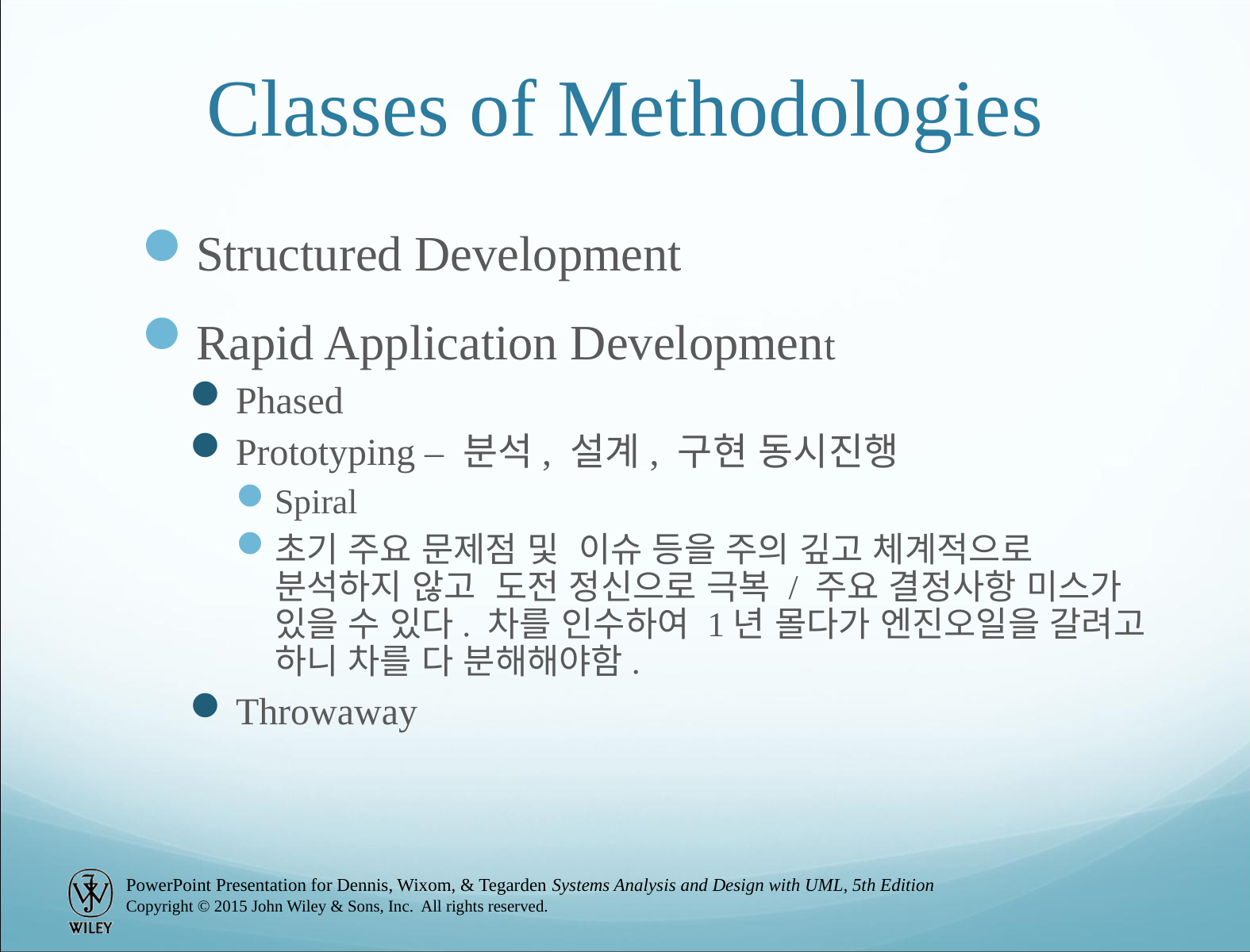

# Classes of Methodologies
Structured Development
Rapid Application Development
Phased
Prototyping – 분석, 설계, 구현 동시진행
Spiral
초기 주요 문제점 및  이슈 등을 주의 깊고 체계적으로 분석하지 않고  도전 정신으로 극복 / 주요 결정사항 미스가 있을 수 있다. 차를 인수하여 1년 몰다가 엔진오일을 갈려고 하니 차를 다 분해해야함.
Throwaway